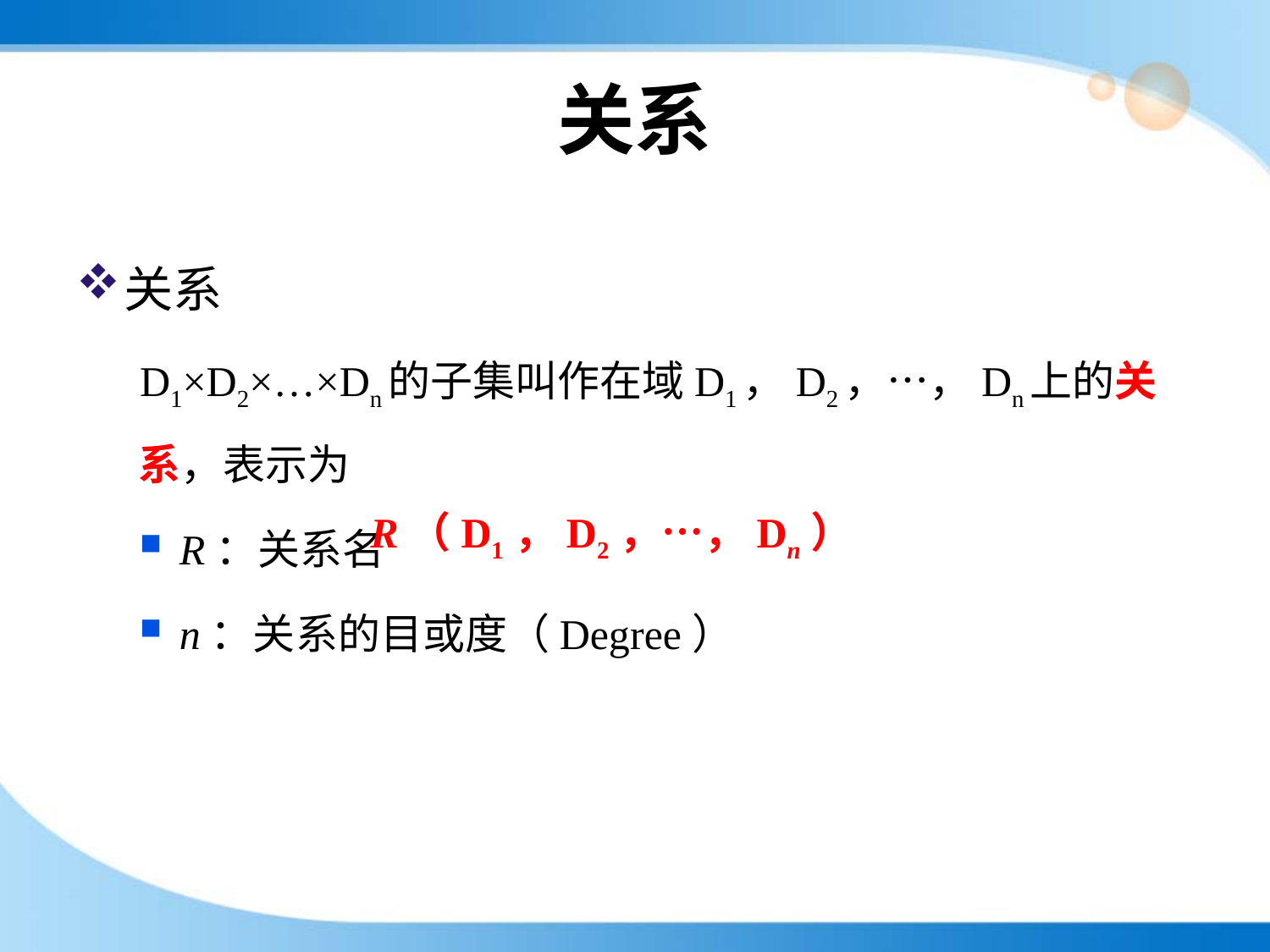

# 关系
关系
D1×D2×…×Dn的子集叫作在域D1，D2，…，Dn上的关系，表示为
R：关系名
n：关系的目或度（Degree）

R（D1，D2，…，Dn）